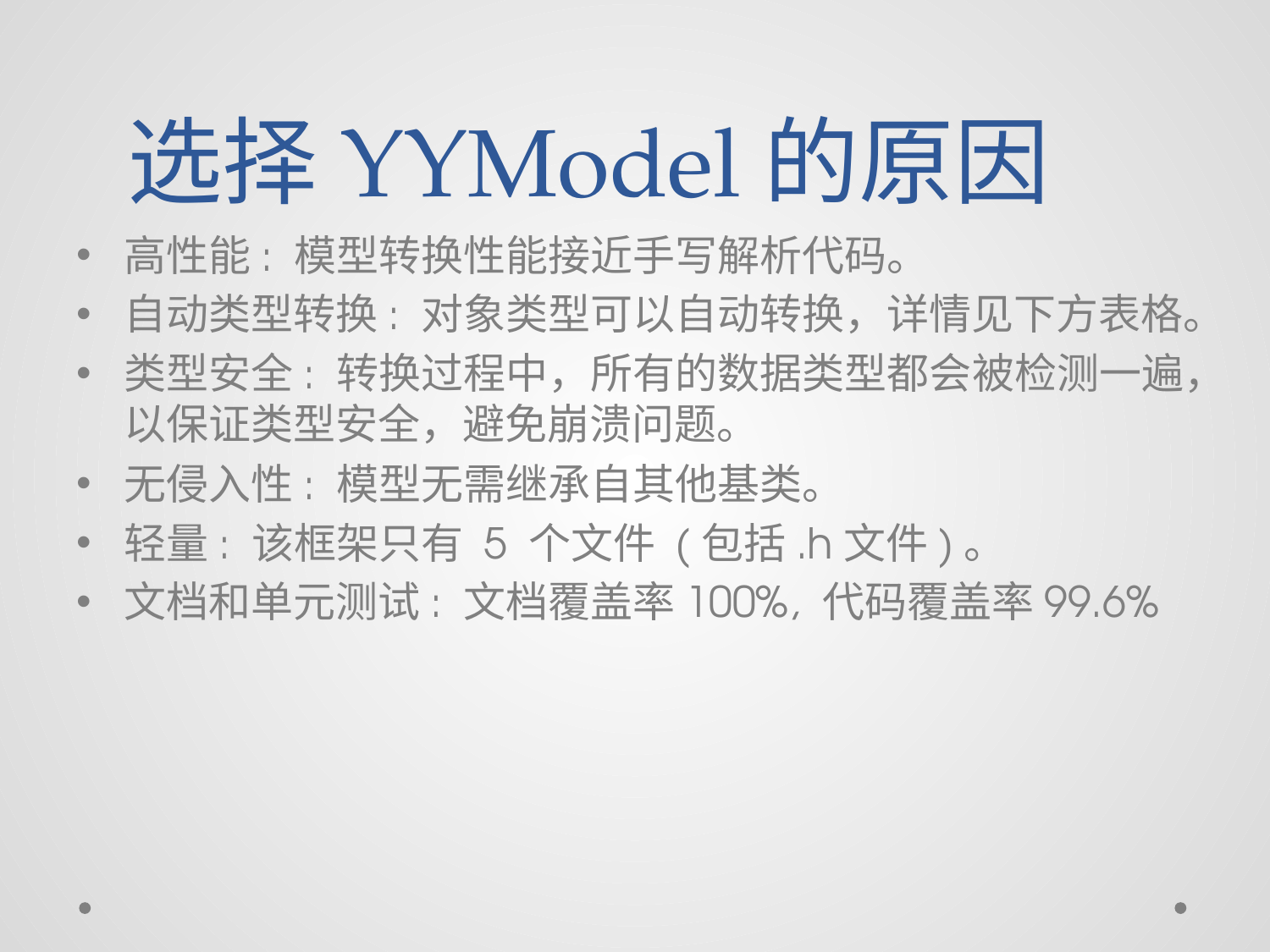

# 选择YYModel的原因
高性能: 模型转换性能接近手写解析代码。
自动类型转换: 对象类型可以自动转换，详情见下方表格。
类型安全: 转换过程中，所有的数据类型都会被检测一遍，以保证类型安全，避免崩溃问题。
无侵入性: 模型无需继承自其他基类。
轻量: 该框架只有 5 个文件 (包括.h文件)。
文档和单元测试: 文档覆盖率100%, 代码覆盖率99.6%